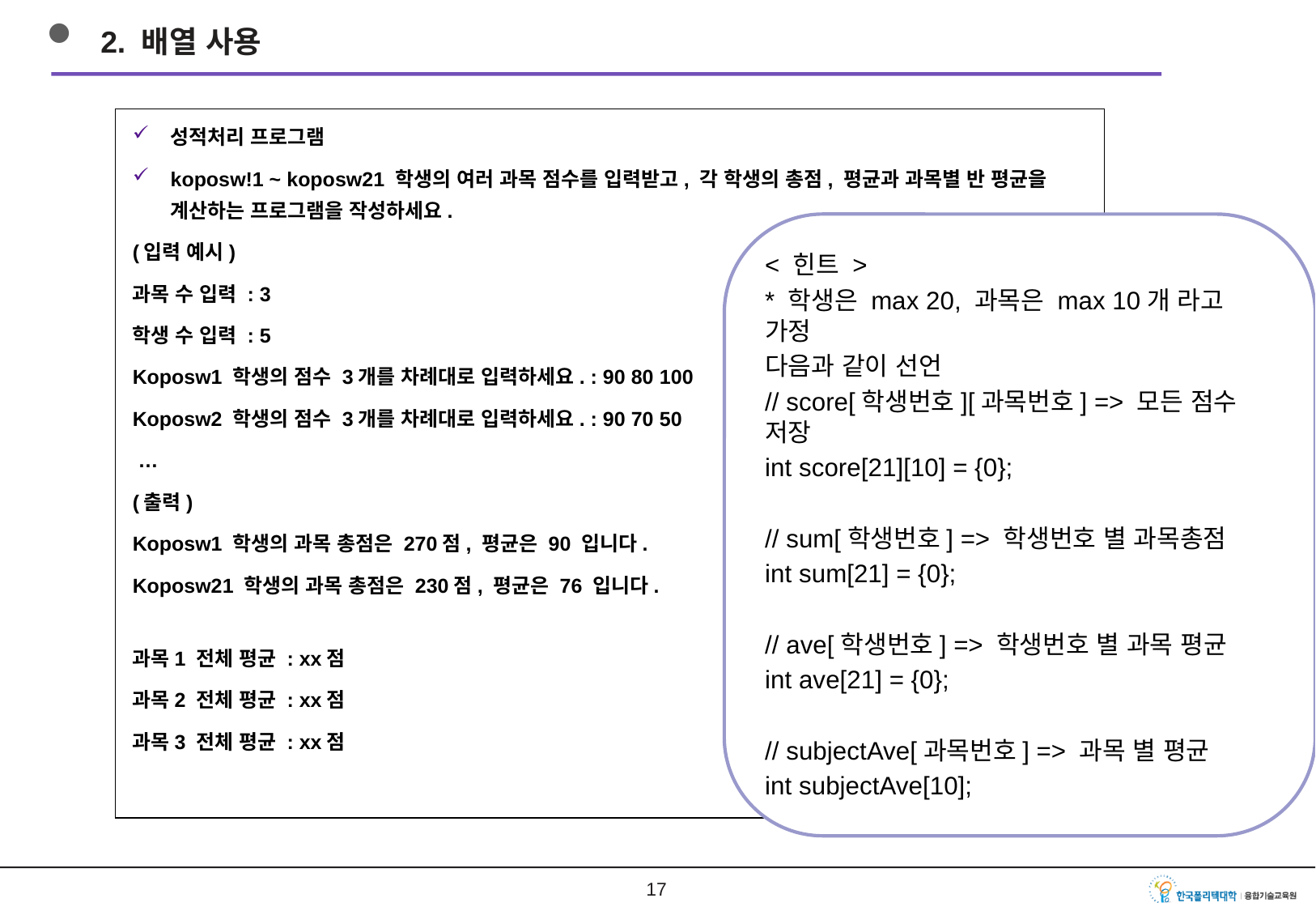

2. 배열 사용
성적처리 프로그램
koposw!1 ~ koposw21 학생의 여러 과목 점수를 입력받고, 각 학생의 총점, 평균과 과목별 반 평균을 계산하는 프로그램을 작성하세요.
(입력 예시)
과목 수 입력 : 3
학생 수 입력 : 5
Koposw1 학생의 점수 3개를 차례대로 입력하세요. : 90 80 100
Koposw2 학생의 점수 3개를 차례대로 입력하세요. : 90 70 50
 …
(출력)
Koposw1 학생의 과목 총점은 270점, 평균은 90 입니다.
Koposw21 학생의 과목 총점은 230점, 평균은 76 입니다.
과목1 전체 평균 : xx점
과목2 전체 평균 : xx점
과목3 전체 평균 : xx점
< 힌트 >
* 학생은 max 20, 과목은 max 10개 라고 가정
다음과 같이 선언
// score[학생번호][과목번호] => 모든 점수 저장
int score[21][10] = {0};

// sum[학생번호] => 학생번호 별 과목총점
int sum[21] = {0};

// ave[학생번호] => 학생번호 별 과목 평균
int ave[21] = {0};

// subjectAve[과목번호] => 과목 별 평균
int subjectAve[10];
17